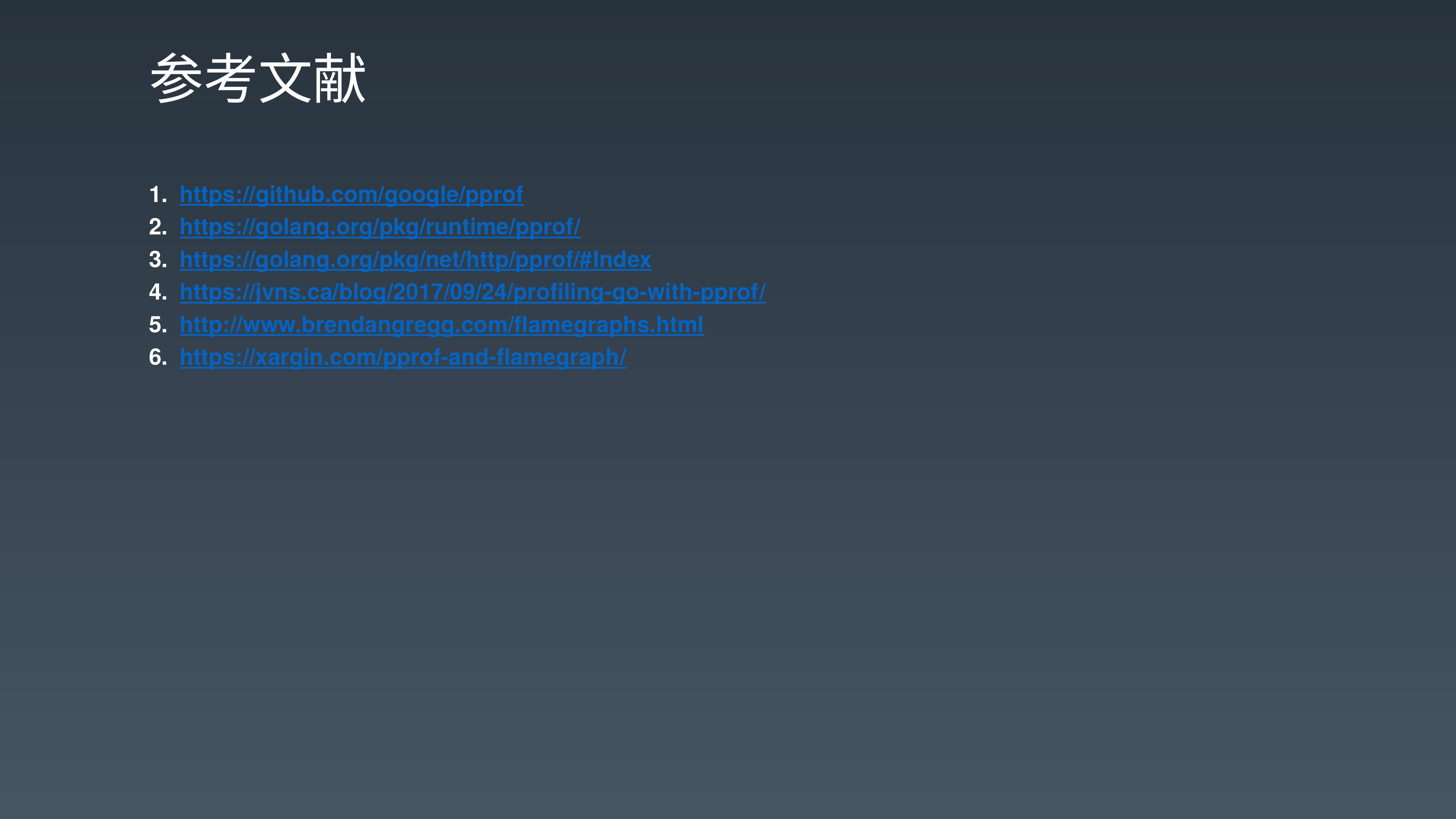

参考文献
https://github.com/google/pprof
https://golang.org/pkg/runtime/pprof/
https://golang.org/pkg/net/http/pprof/#Index
https://jvns.ca/blog/2017/09/24/profiling-go-with-pprof/
http://www.brendangregg.com/flamegraphs.html
https://xargin.com/pprof-and-flamegraph/